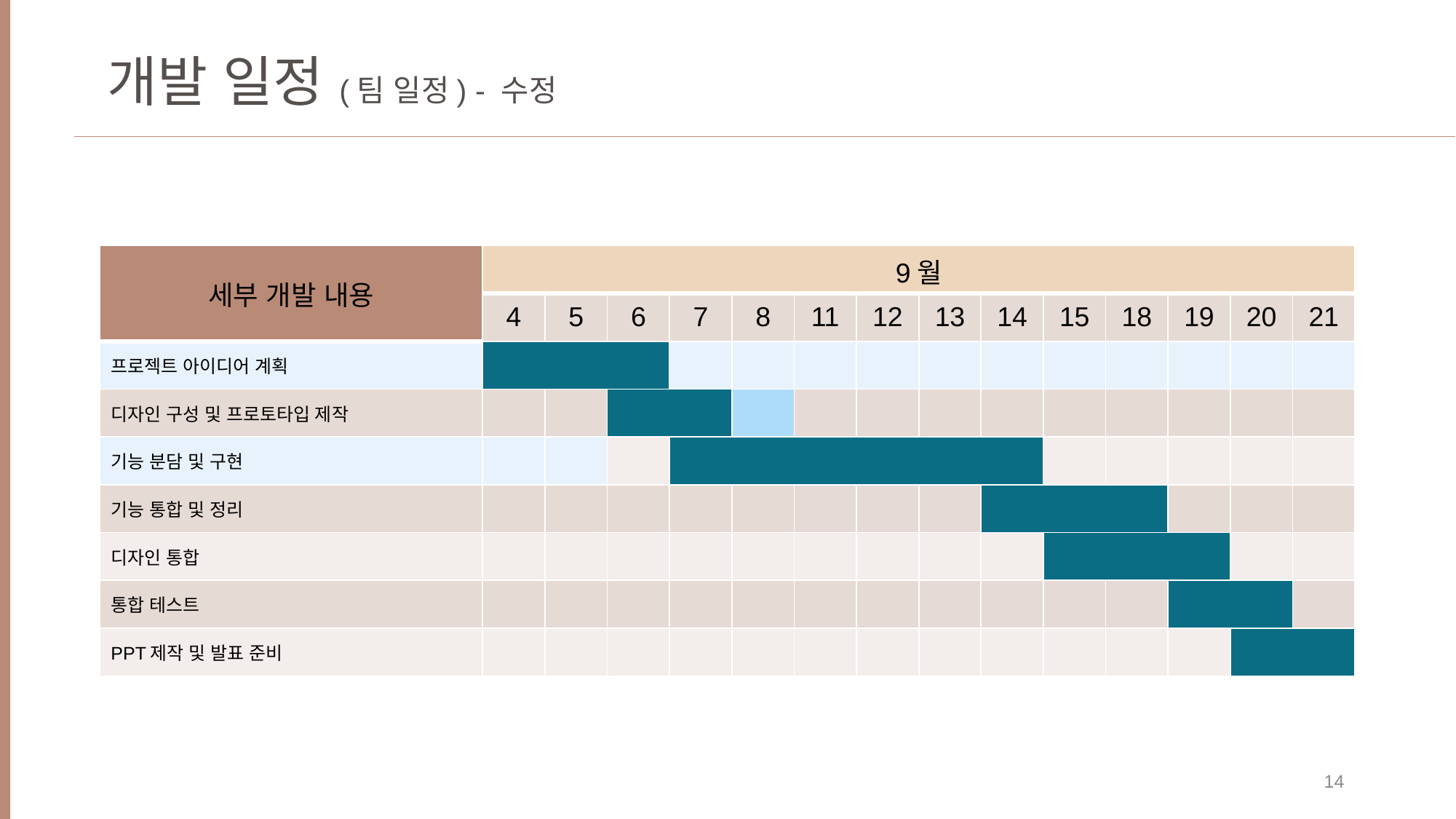

개발 일정 (팀 일정) - 수정
| 세부 개발 내용 | 9월 |  |  |  |  | 10월 |  |  |  | 11월 |  |  |  |  |
| --- | --- | --- | --- | --- | --- | --- | --- | --- | --- | --- | --- | --- | --- | --- |
|  | 4 | 5 | 6 | 7 | 8 | 11 | 12 | 13 | 14 | 15 | 18 | 19 | 20 | 21 |
| 프로젝트 아이디어 계획 |  |  |  |  |  |  |  |  |  |  |  |  |  |  |
| 디자인 구성 및 프로토타입 제작 |  |  |  |  |  |  |  |  |  |  |  |  |  |  |
| 기능 분담 및 구현 |  |  |  |  |  |  |  |  |  |  |  |  |  |  |
| 기능 통합 및 정리 |  |  |  |  |  |  |  |  |  |  |  |  |  |  |
| 디자인 통합 |  |  |  |  |  |  |  |  |  |  |  |  |  |  |
| 통합 테스트 |  |  |  |  |  |  |  |  |  |  |  |  |  |  |
| PPT제작 및 발표 준비 |  |  |  |  |  |  |  |  |  |  |  |  |  |  |
14